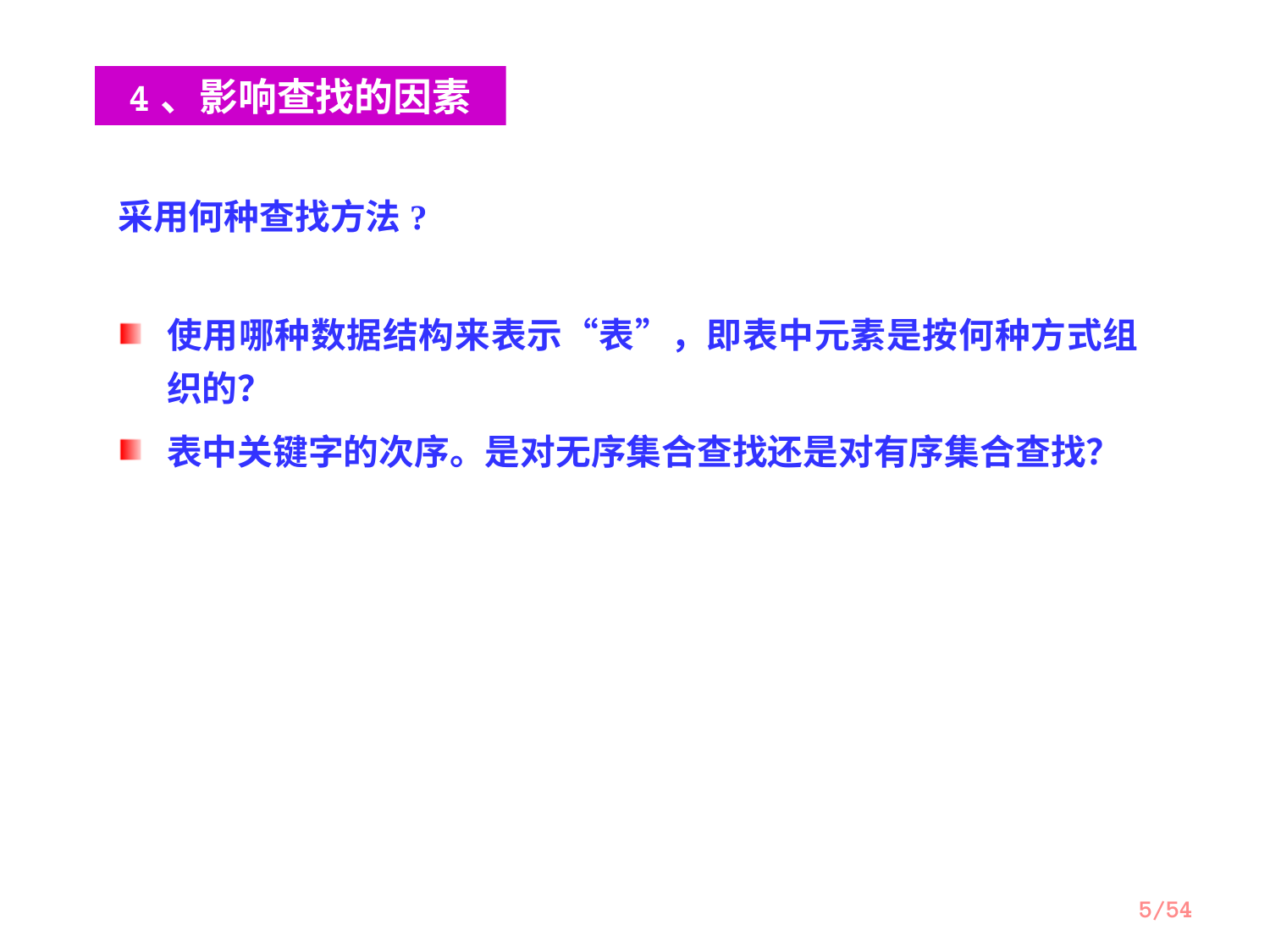

4、影响查找的因素
 采用何种查找方法?
使用哪种数据结构来表示“表”，即表中元素是按何种方式组织的？
表中关键字的次序。是对无序集合查找还是对有序集合查找？
5/54